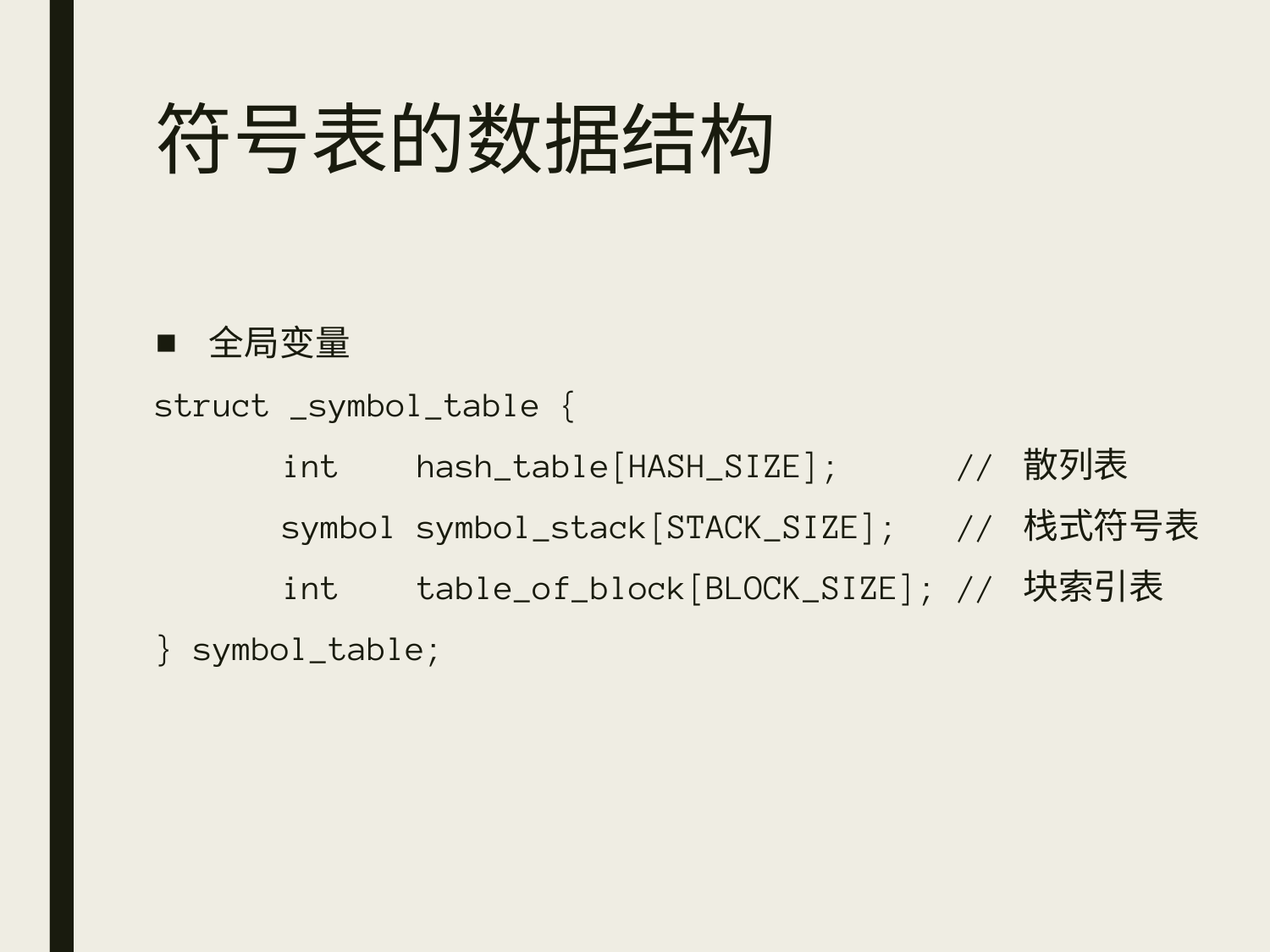

# 符号表的数据结构
全局变量
struct _symbol_table {
	int    hash_table[HASH_SIZE];      // 散列表
	symbol symbol_stack[STACK_SIZE];   // 栈式符号表
	int    table_of_block[BLOCK_SIZE]; // 块索引表
} symbol_table;